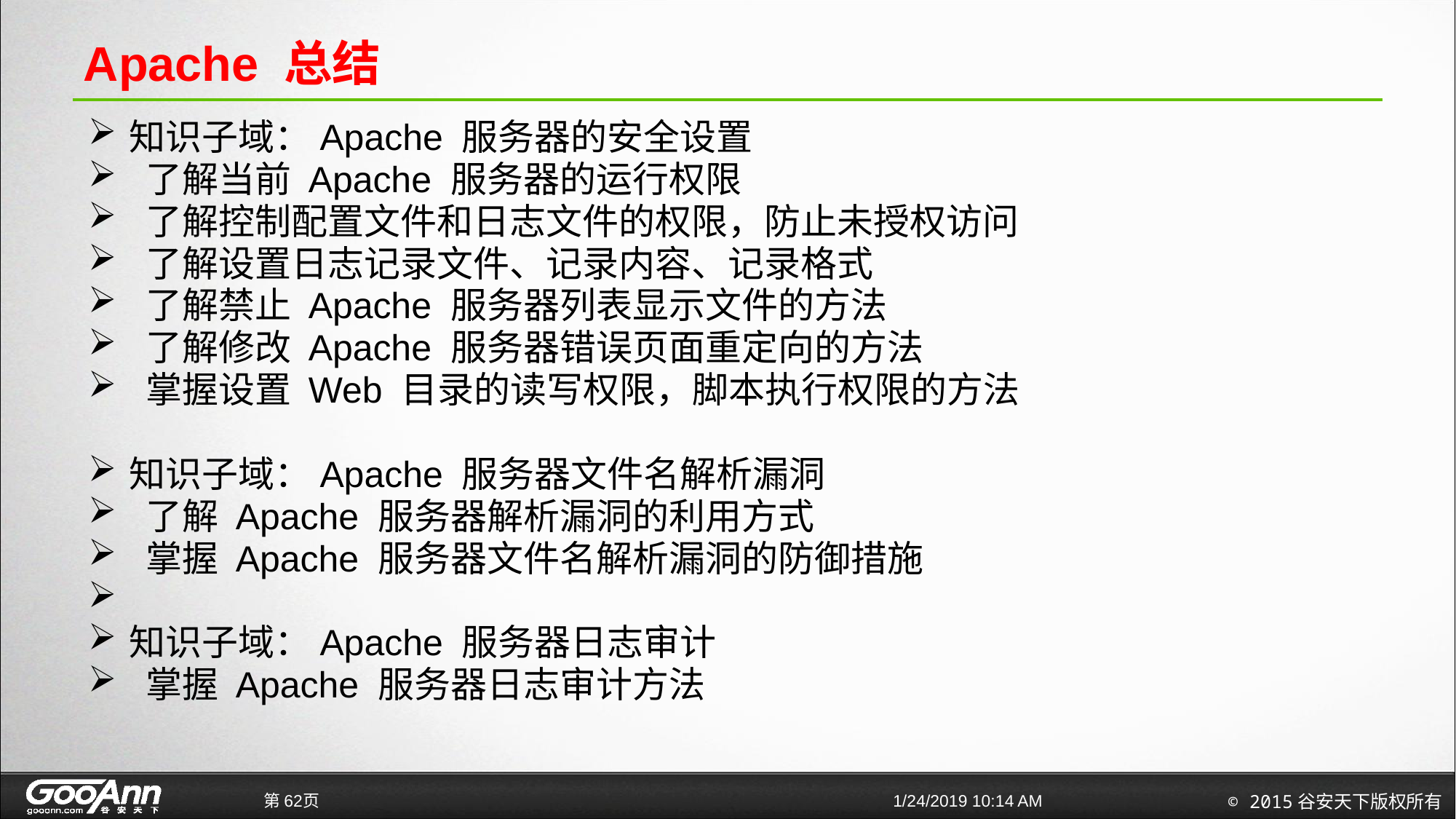

# Apache 总结
知识子域：Apache 服务器的安全设置
 了解当前 Apache 服务器的运行权限
 了解控制配置文件和日志文件的权限，防止未授权访问
 了解设置日志记录文件、记录内容、记录格式
 了解禁止 Apache 服务器列表显示文件的方法
 了解修改 Apache 服务器错误页面重定向的方法
 掌握设置 Web 目录的读写权限，脚本执行权限的方法

知识子域：Apache 服务器文件名解析漏洞
 了解 Apache 服务器解析漏洞的利用方式
 掌握 Apache 服务器文件名解析漏洞的防御措施

知识子域：Apache 服务器日志审计
 掌握 Apache 服务器日志审计方法